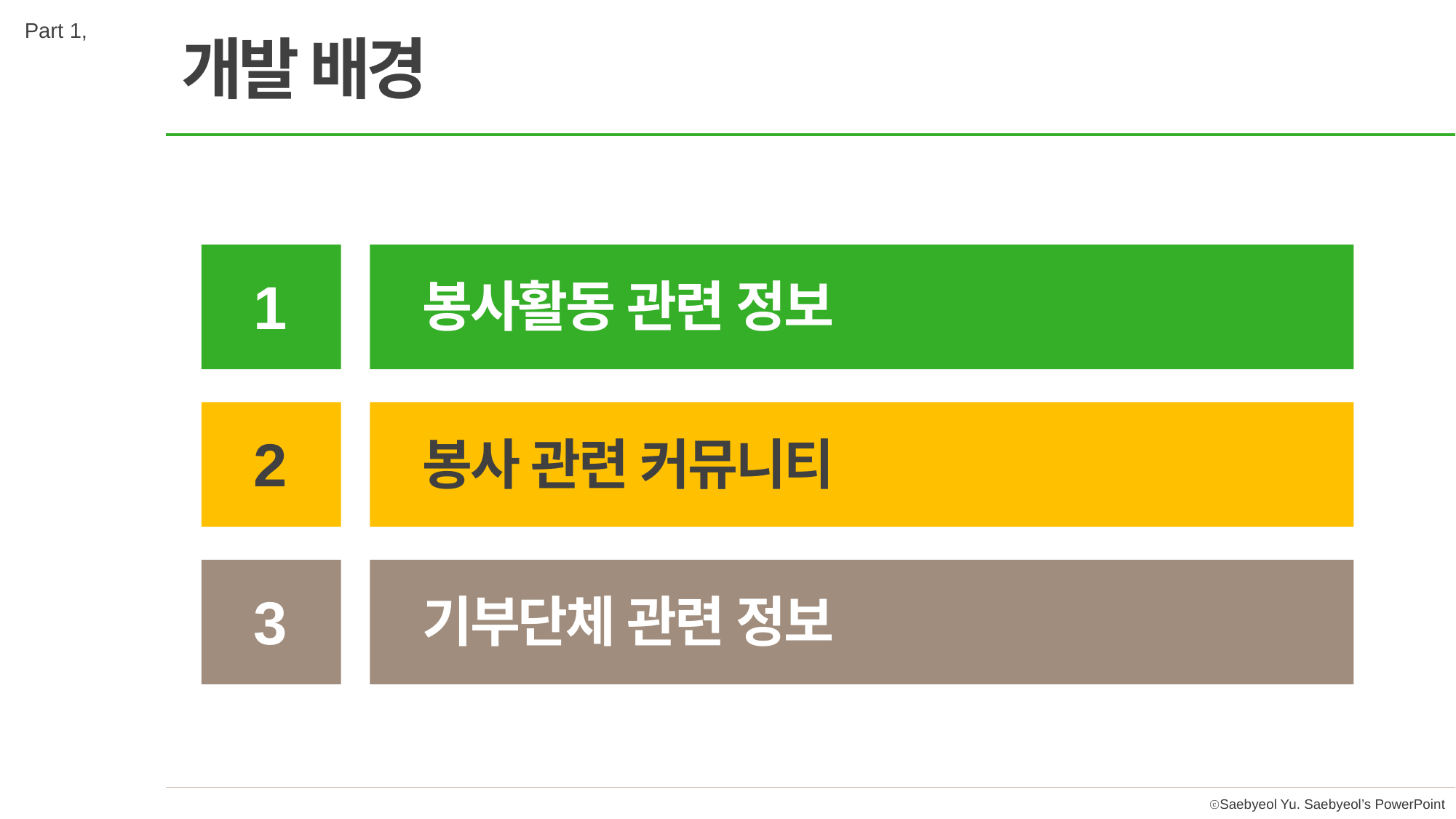

Part 1,
개발 배경

1
봉사활동 관련 정보

2
봉사 관련 커뮤니티

3
기부단체 관련 정보